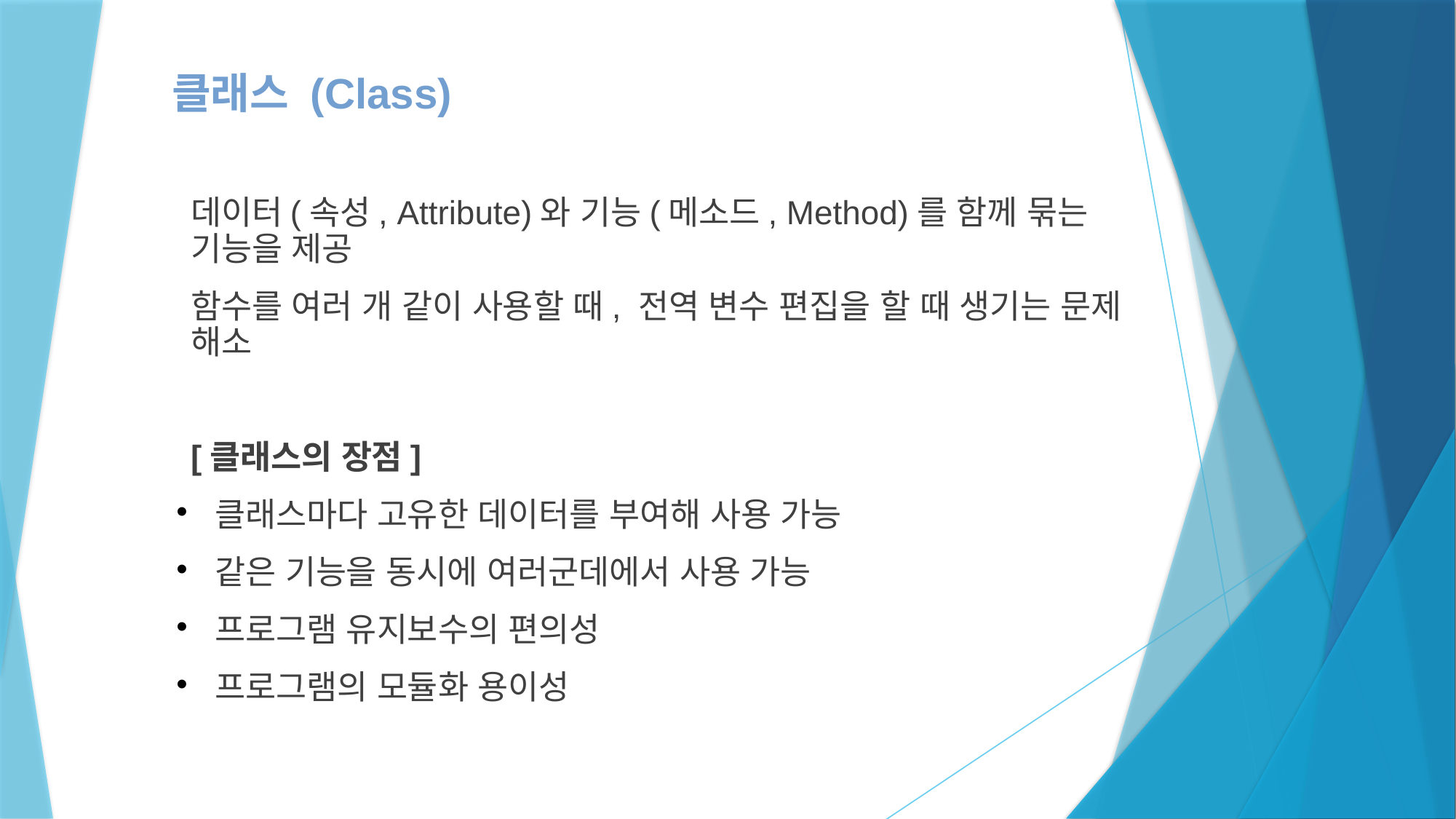

클래스 (Class)
데이터(속성, Attribute)와 기능(메소드, Method)를 함께 묶는 기능을 제공
함수를 여러 개 같이 사용할 때, 전역 변수 편집을 할 때 생기는 문제 해소

[클래스의 장점]
클래스마다 고유한 데이터를 부여해 사용 가능
같은 기능을 동시에 여러군데에서 사용 가능
프로그램 유지보수의 편의성
프로그램의 모듈화 용이성